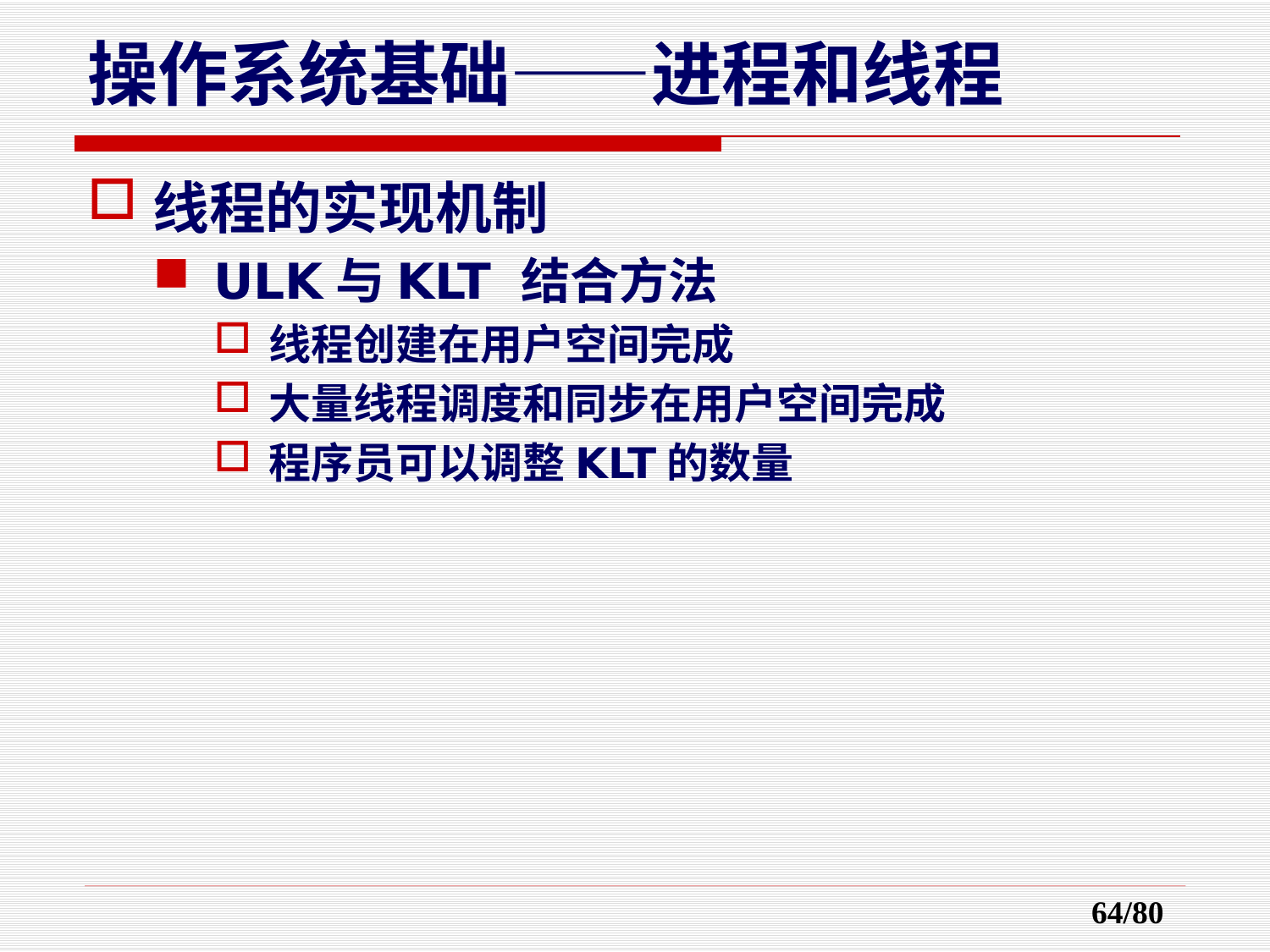

操作系统基础——进程和线程
线程的实现机制
ULK与KLT 结合方法
线程创建在用户空间完成
大量线程调度和同步在用户空间完成
程序员可以调整KLT的数量